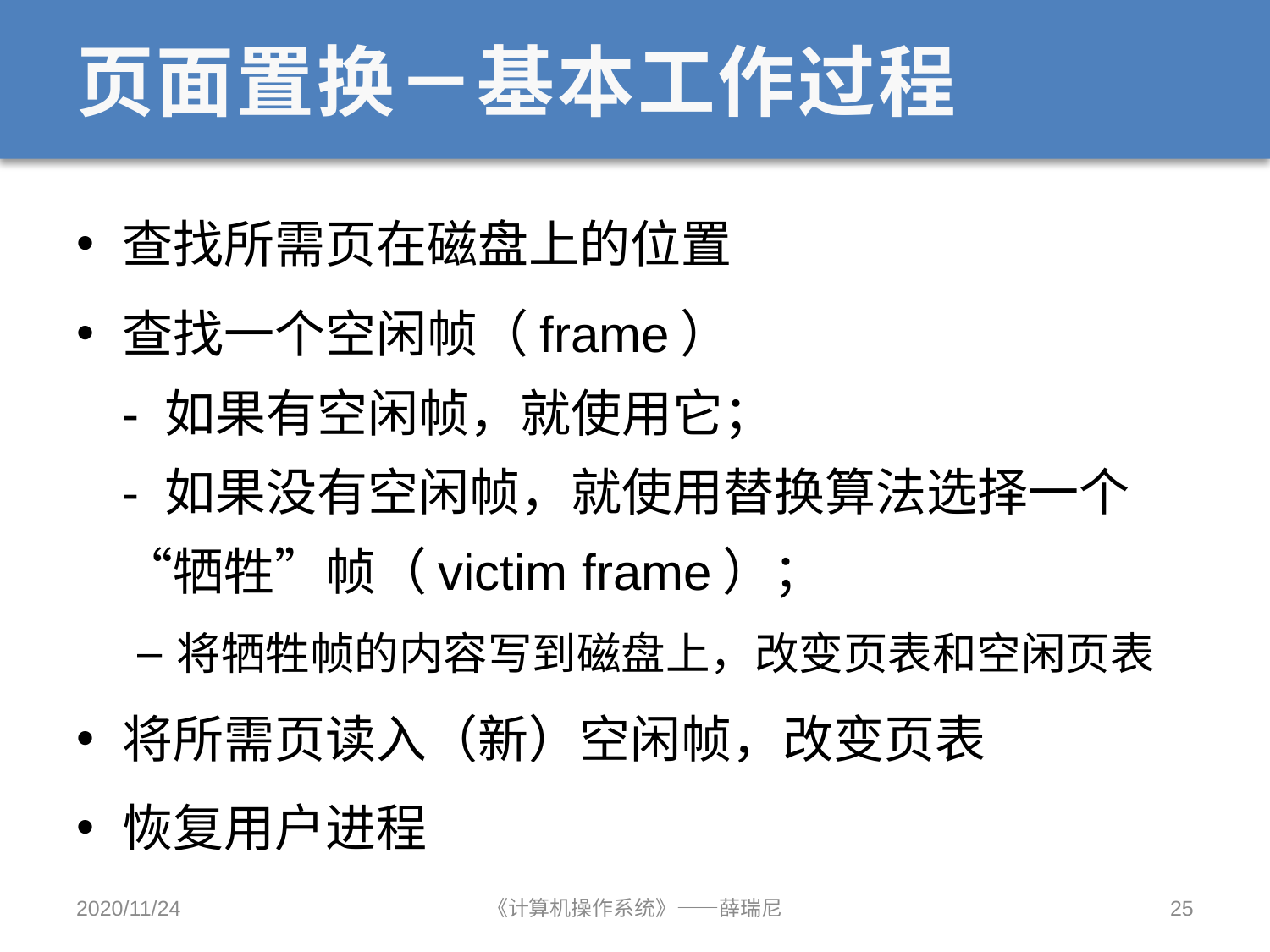

# 页面置换－基本工作过程
查找所需页在磁盘上的位置
查找一个空闲帧（frame）
- 如果有空闲帧，就使用它；
- 如果没有空闲帧，就使用替换算法选择一个“牺牲”帧（victim frame）；
将牺牲帧的内容写到磁盘上，改变页表和空闲页表
将所需页读入（新）空闲帧，改变页表
恢复用户进程

2020/11/24
《计算机操作系统》——薛瑞尼
25